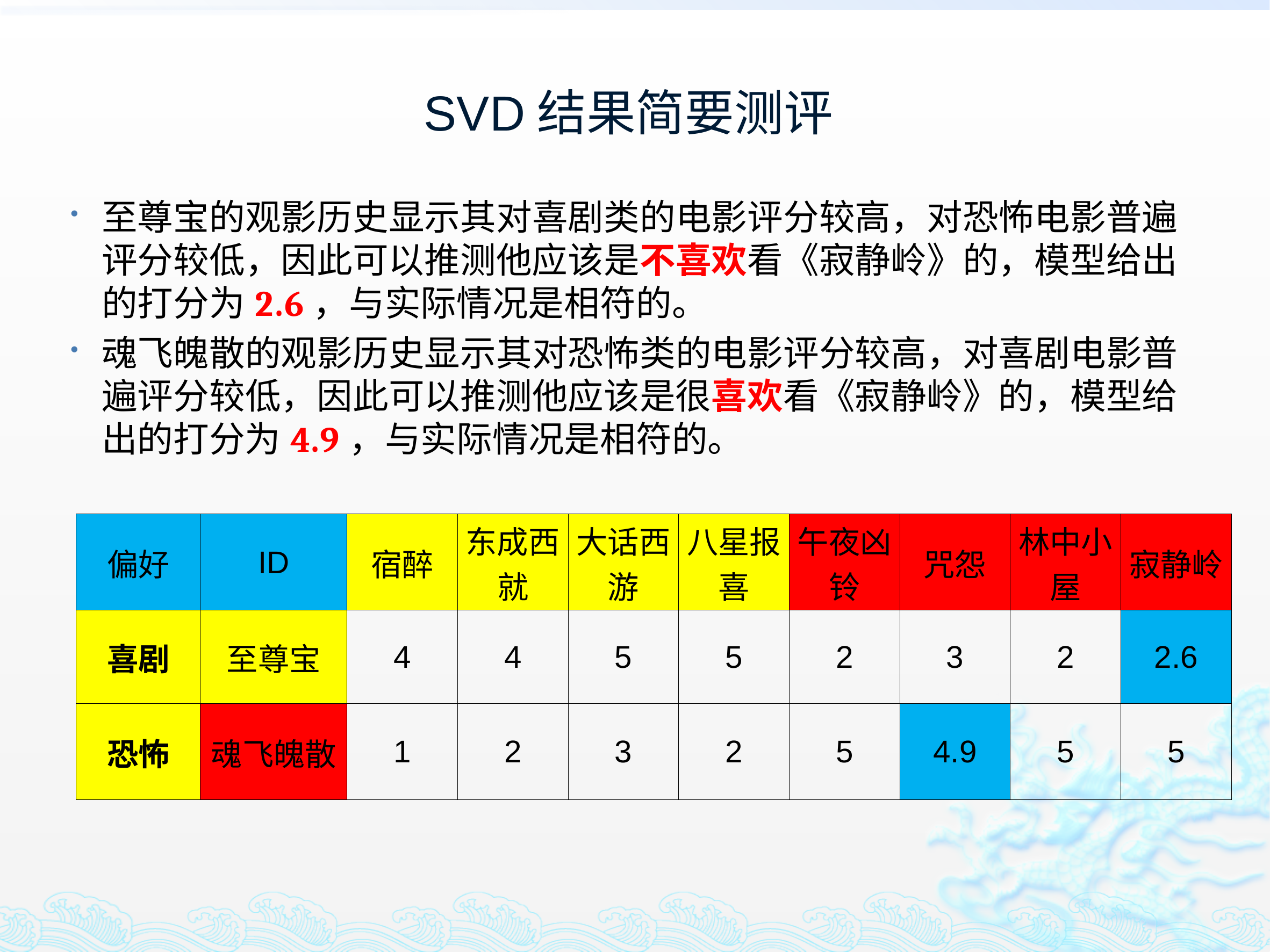

# SVD结果简要测评
至尊宝的观影历史显示其对喜剧类的电影评分较高，对恐怖电影普遍评分较低，因此可以推测他应该是不喜欢看《寂静岭》的，模型给出的打分为2.6，与实际情况是相符的。
魂飞魄散的观影历史显示其对恐怖类的电影评分较高，对喜剧电影普遍评分较低，因此可以推测他应该是很喜欢看《寂静岭》的，模型给出的打分为4.9，与实际情况是相符的。

| 偏好 | ID | 宿醉 | 东成西就 | 大话西游 | 八星报喜 | 午夜凶铃 | 咒怨 | 林中小屋 | 寂静岭 |
| --- | --- | --- | --- | --- | --- | --- | --- | --- | --- |
| 喜剧 | 至尊宝 | 4 | 4 | 5 | 5 | 2 | 3 | 2 | 2.6 |
| 恐怖 | 魂飞魄散 | 1 | 2 | 3 | 2 | 5 | 4.9 | 5 | 5 |